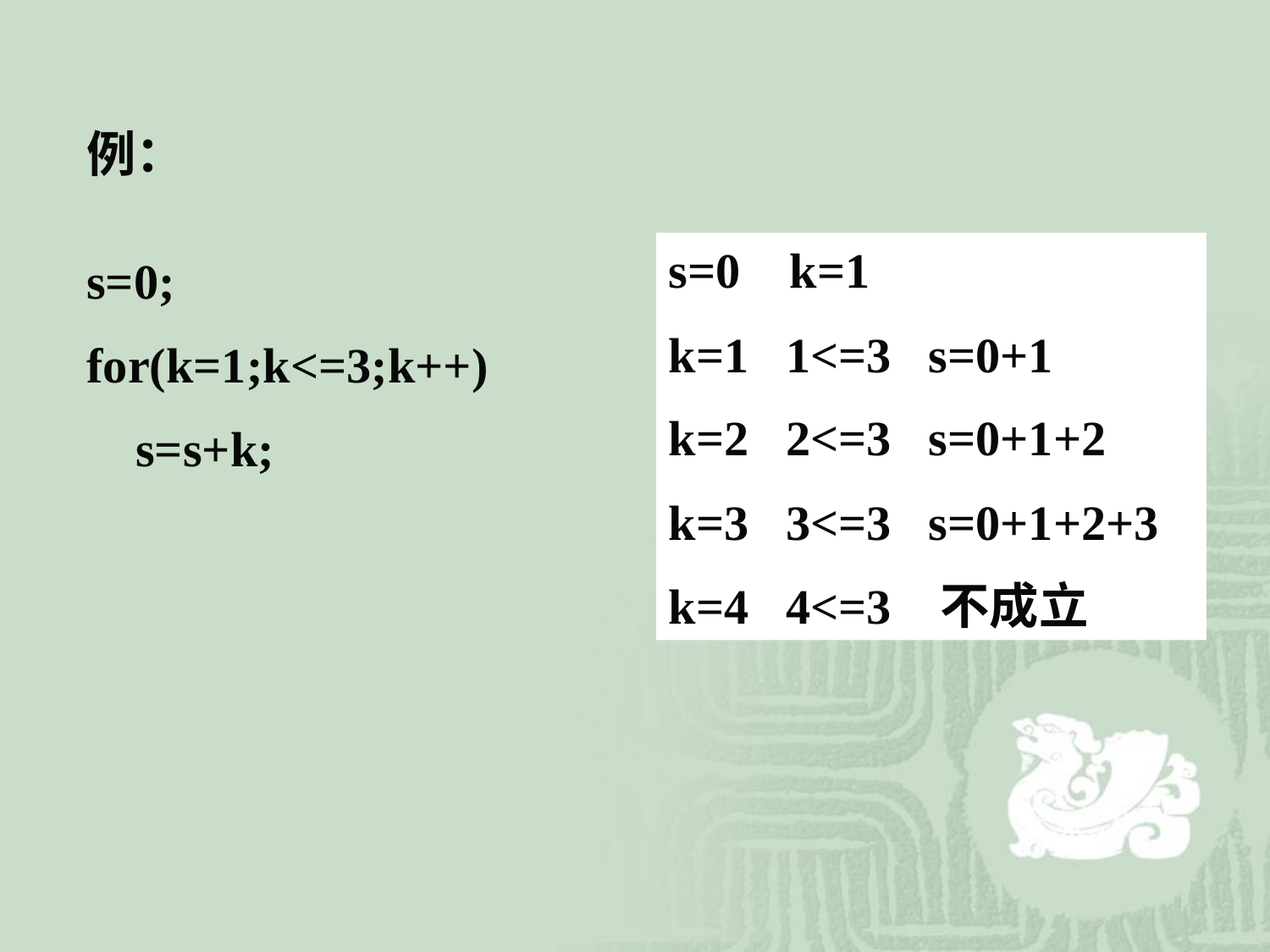

例：
s=0    k=1
k=1   1<=3   s=0+1
k=2   2<=3   s=0+1+2
k=3   3<=3   s=0+1+2+3
k=4   4<=3   不成立
s=0;
for(k=1;k<=3;k++)
    s=s+k;